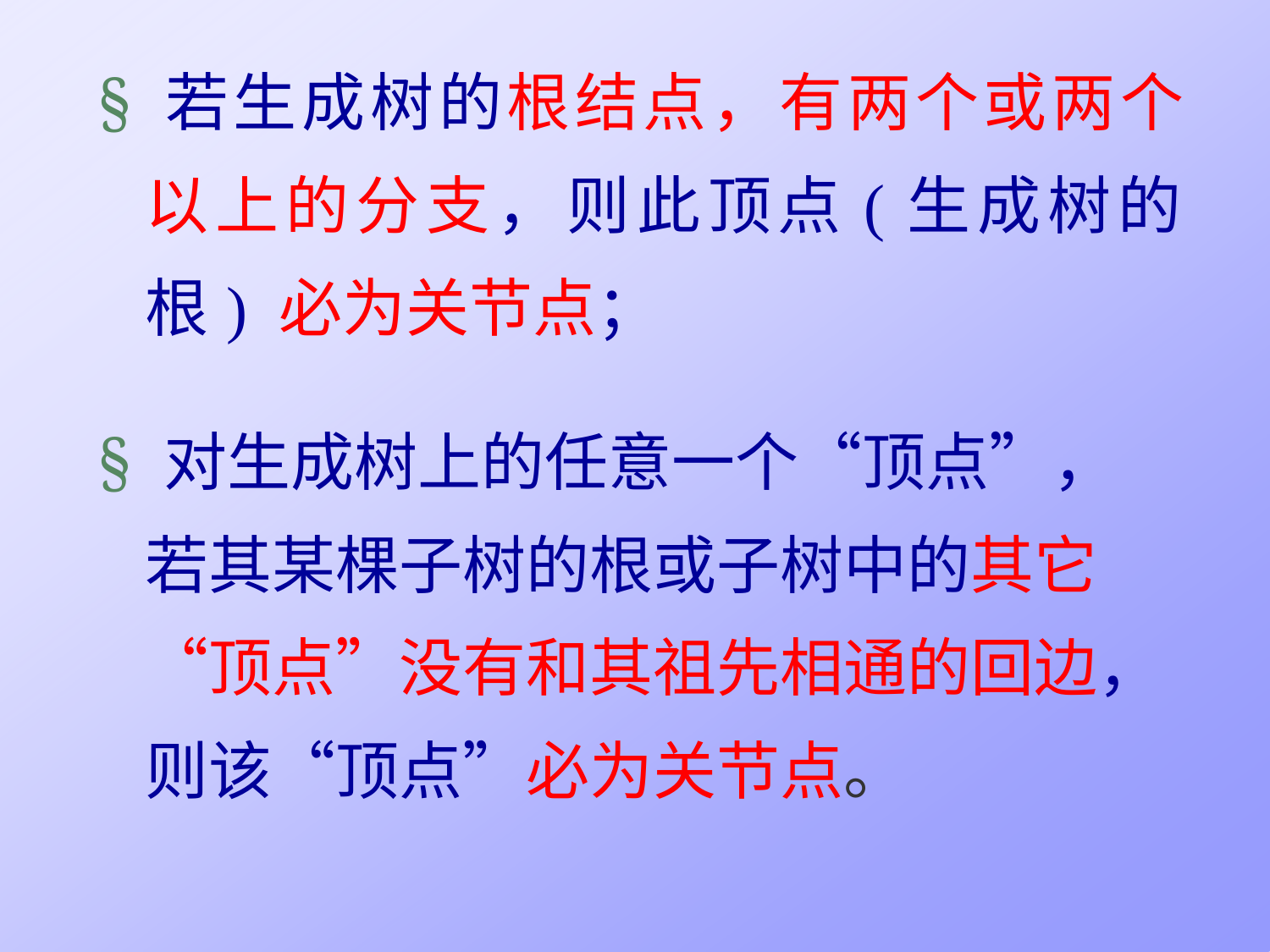

§ 若生成树的根结点，有两个或两个 以上的分支，则此顶点(生成树的根) 必为关节点；
§ 对生成树上的任意一个“顶点”，  若其某棵子树的根或子树中的其它 “顶点”没有和其祖先相通的回边， 则该“顶点”必为关节点。